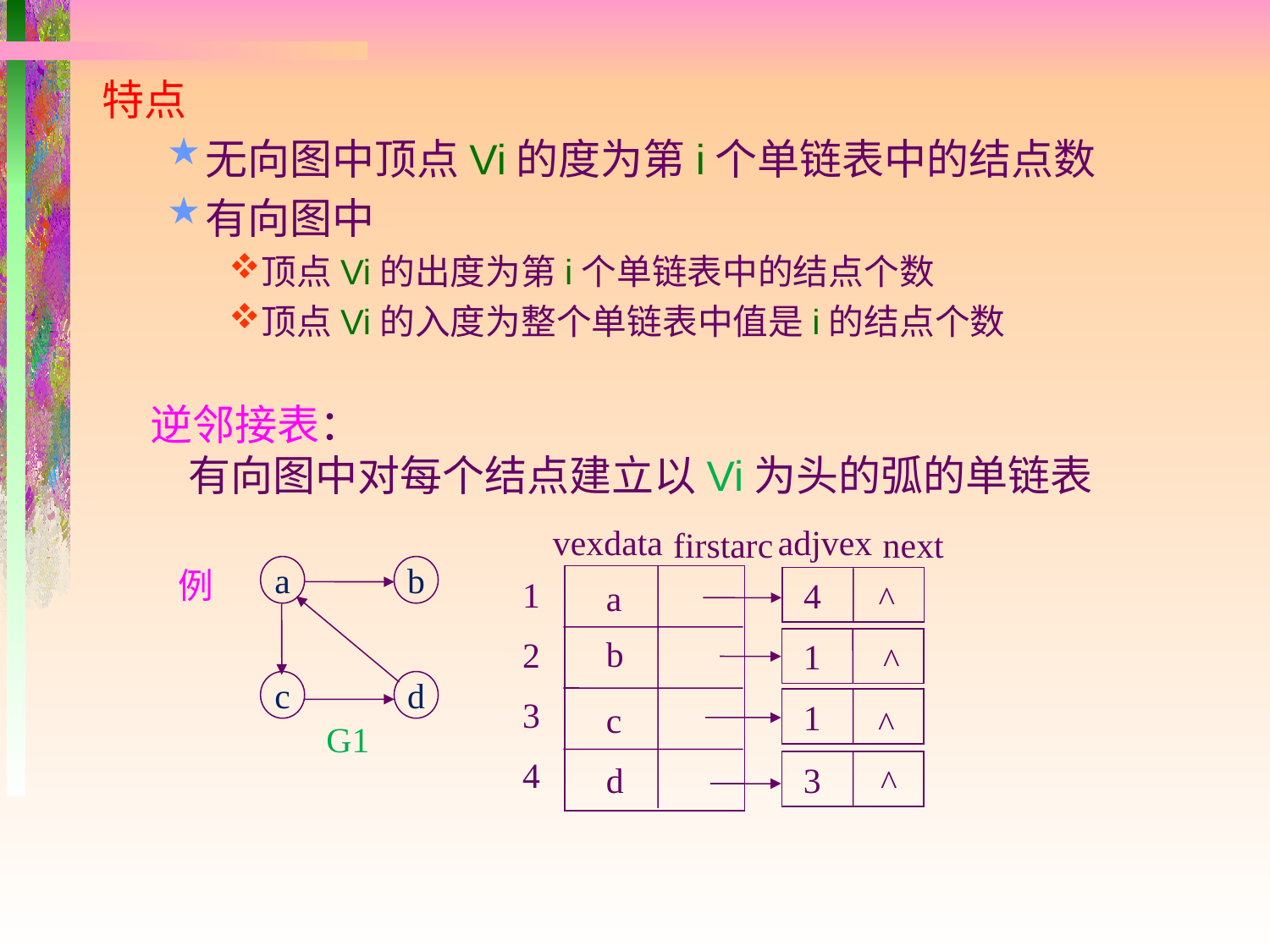

特点
无向图中顶点Vi的度为第i个单链表中的结点数
有向图中
顶点Vi的出度为第i个单链表中的结点个数
顶点Vi的入度为整个单链表中值是i的结点个数
逆邻接表：
    有向图中对每个结点建立以Vi为头的弧的单链表
vexdata
adjvex
firstarc
next

1
 4

a
b
c
d
^
2

 1

^
3

 1

^

4

 3

^

a
b

c
d

G1
例